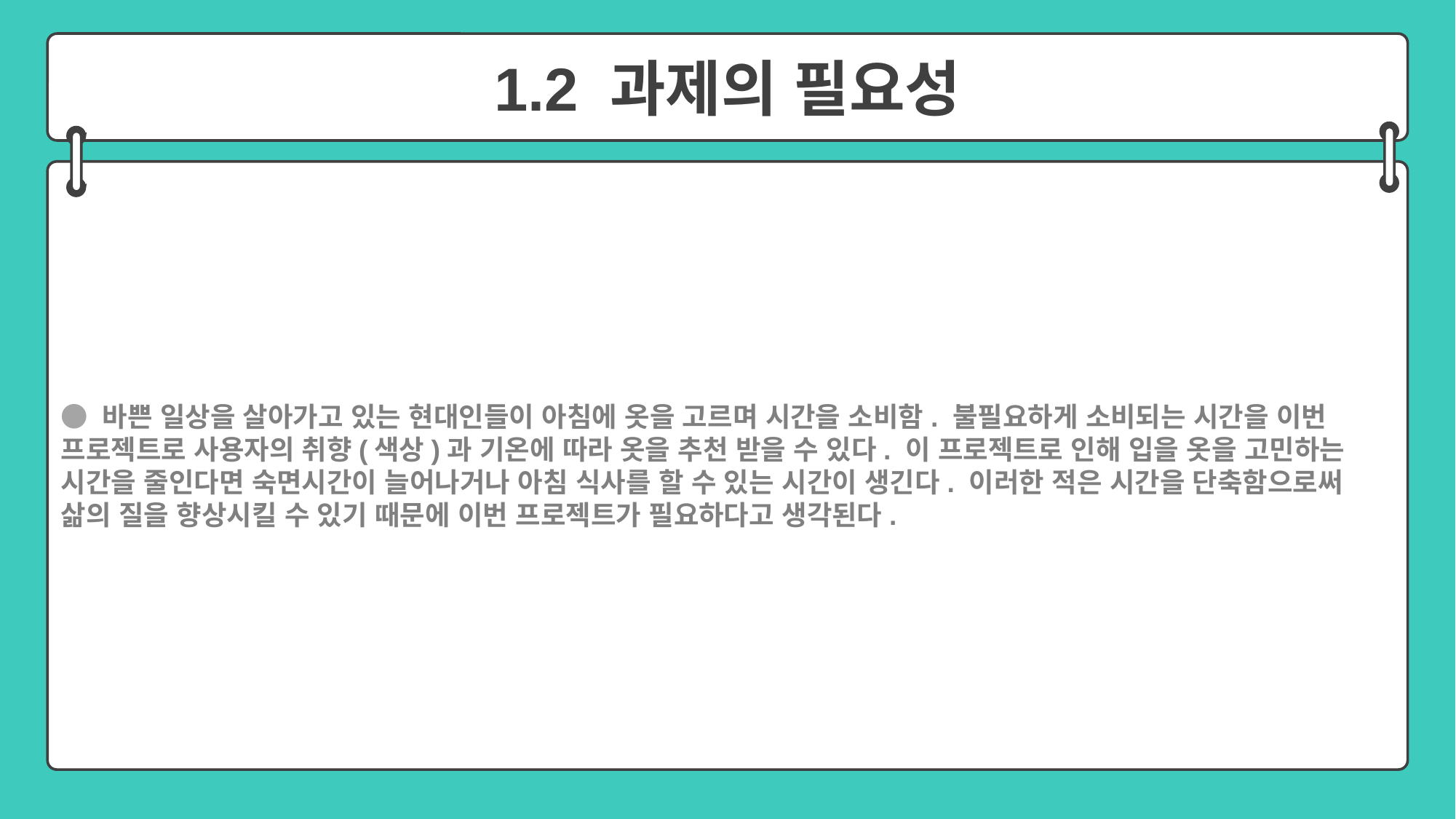

1.2 과제의 필요성

● 바쁜 일상을 살아가고 있는 현대인들이 아침에 옷을 고르며 시간을 소비함. 불필요하게 소비되는 시간을 이번 프로젝트로 사용자의 취향(색상)과 기온에 따라 옷을 추천 받을 수 있다. 이 프로젝트로 인해 입을 옷을 고민하는 시간을 줄인다면 숙면시간이 늘어나거나 아침 식사를 할 수 있는 시간이 생긴다. 이러한 적은 시간을 단축함으로써 삶의 질을 향상시킬 수 있기 때문에 이번 프로젝트가 필요하다고 생각된다.